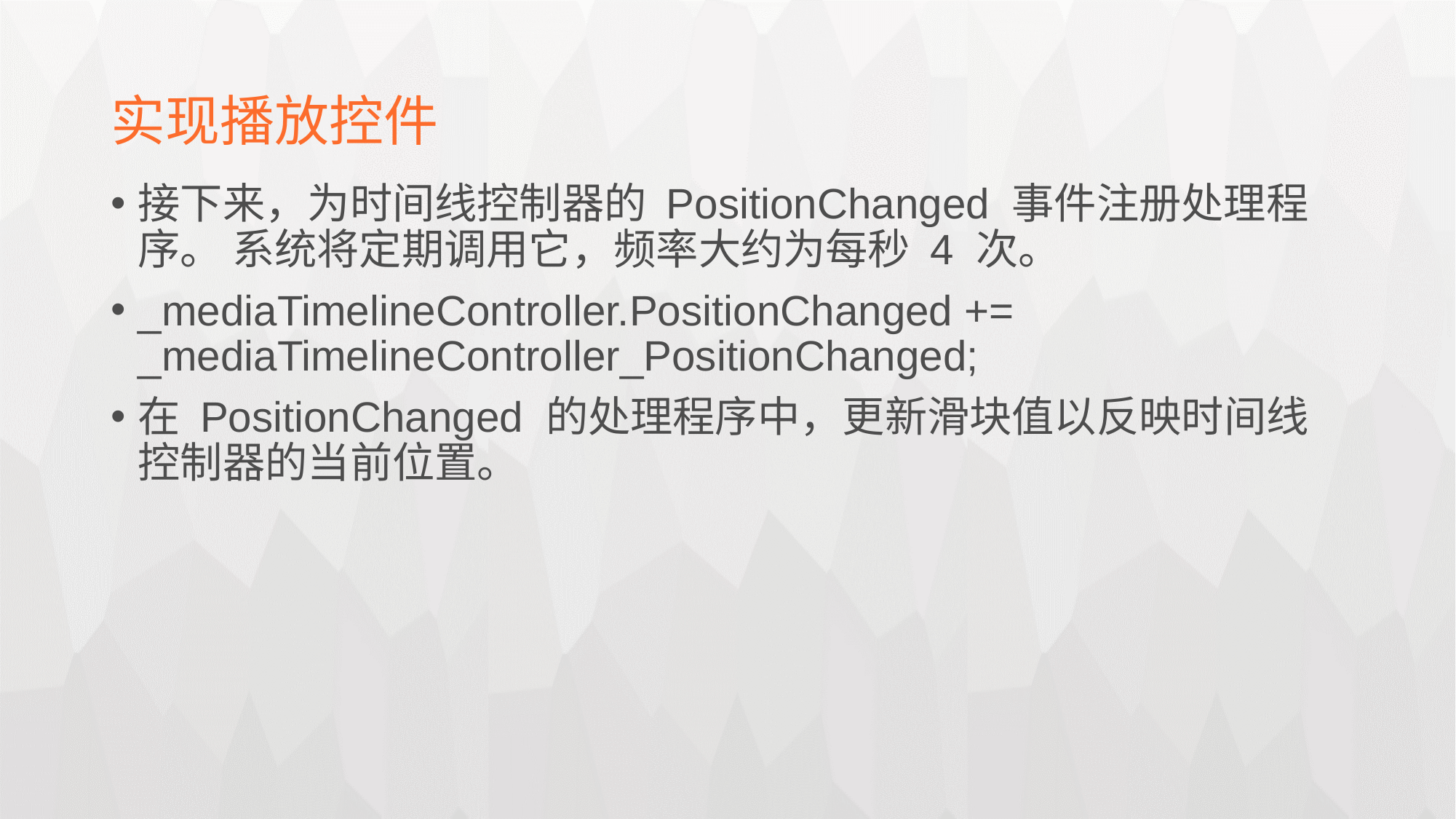

实现播放控件
接下来，为时间线控制器的 PositionChanged 事件注册处理程序。 系统将定期调用它，频率大约为每秒 4 次。
_mediaTimelineController.PositionChanged += _mediaTimelineController_PositionChanged;
在 PositionChanged 的处理程序中，更新滑块值以反映时间线控制器的当前位置。